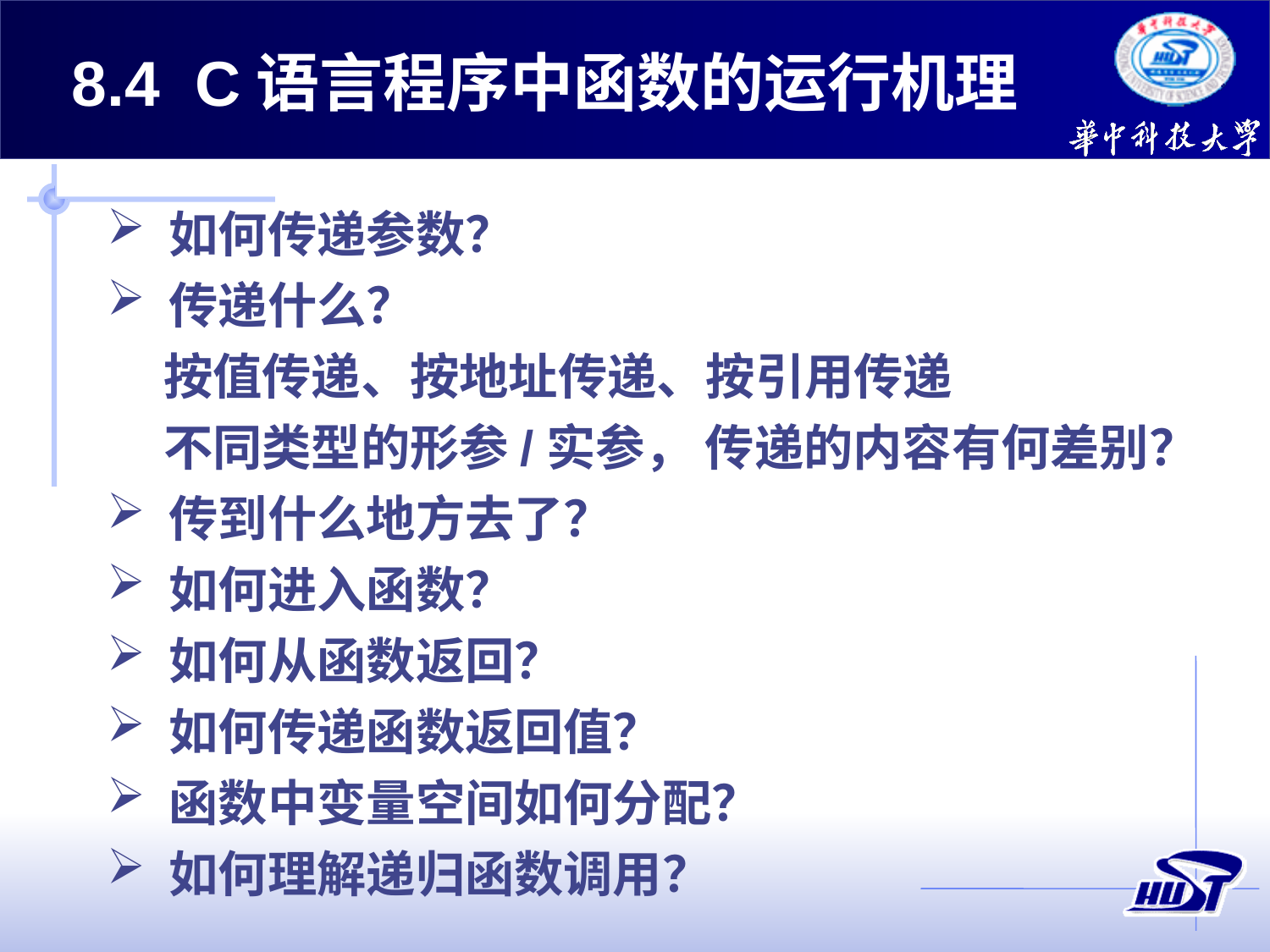

8.4  C语言程序中函数的运行机理
 如何传递参数？
 传递什么？
    按值传递、按地址传递、按引用传递
    不同类型的形参/实参， 传递的内容有何差别？
 传到什么地方去了？
 如何进入函数？
 如何从函数返回？
 如何传递函数返回值？
 函数中变量空间如何分配？
 如何理解递归函数调用？